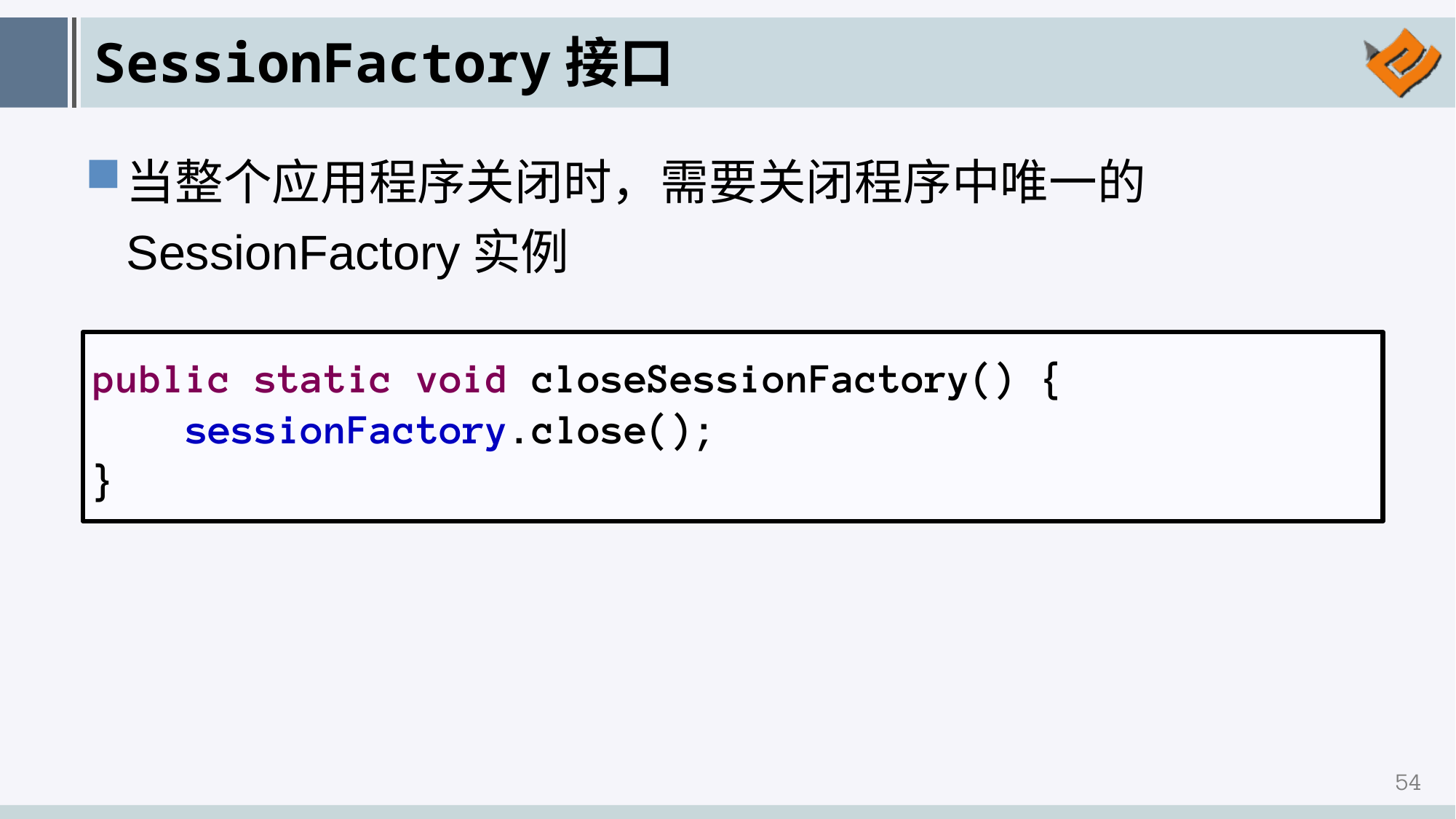

# SessionFactory接口
当整个应用程序关闭时，需要关闭程序中唯一的SessionFactory实例
public static void closeSessionFactory() {
    sessionFactory.close();
}